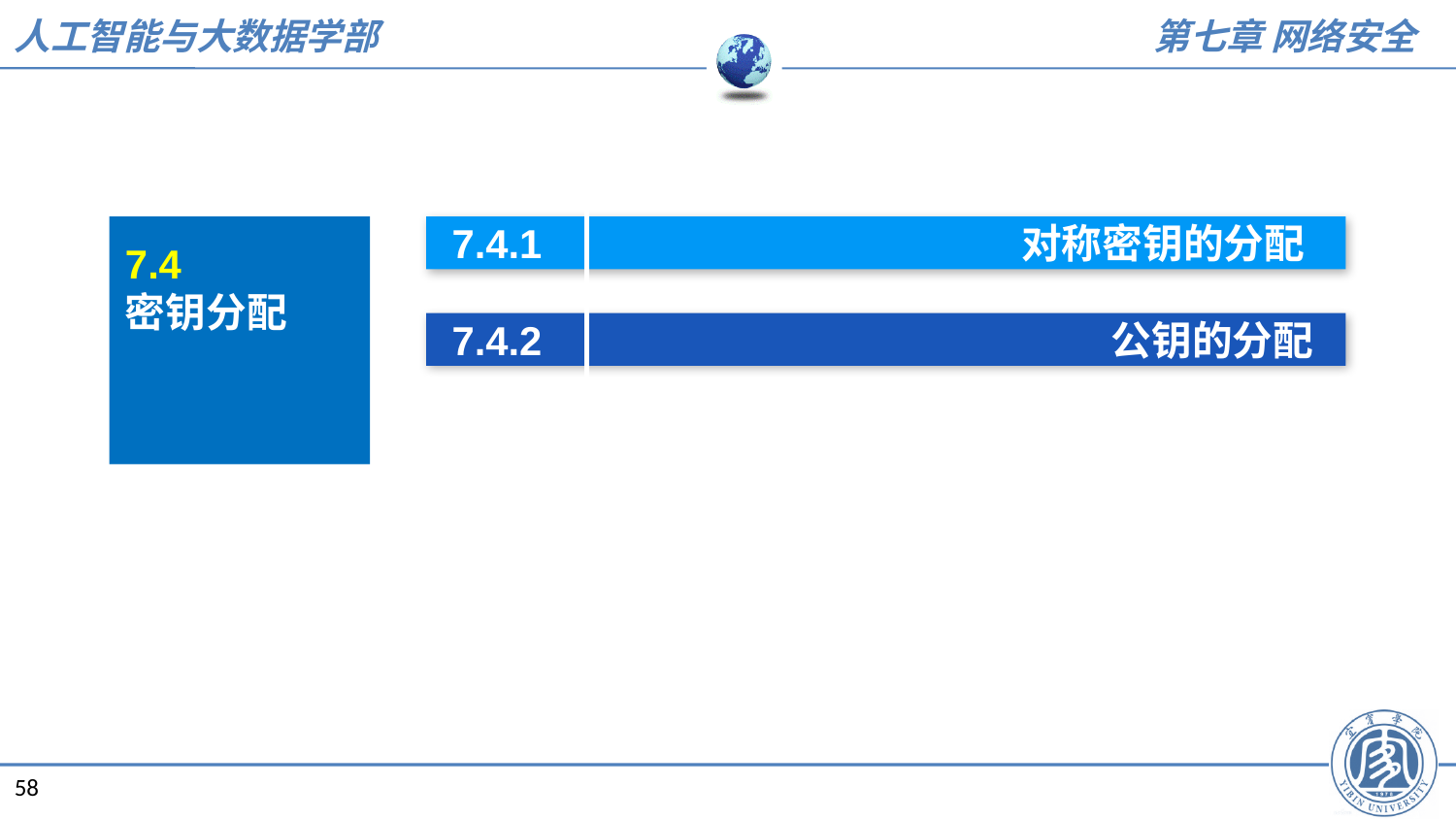

7.4.1  			           对称密钥的分配

7.4.2  				      公钥的分配

7.4
密钥分配

58